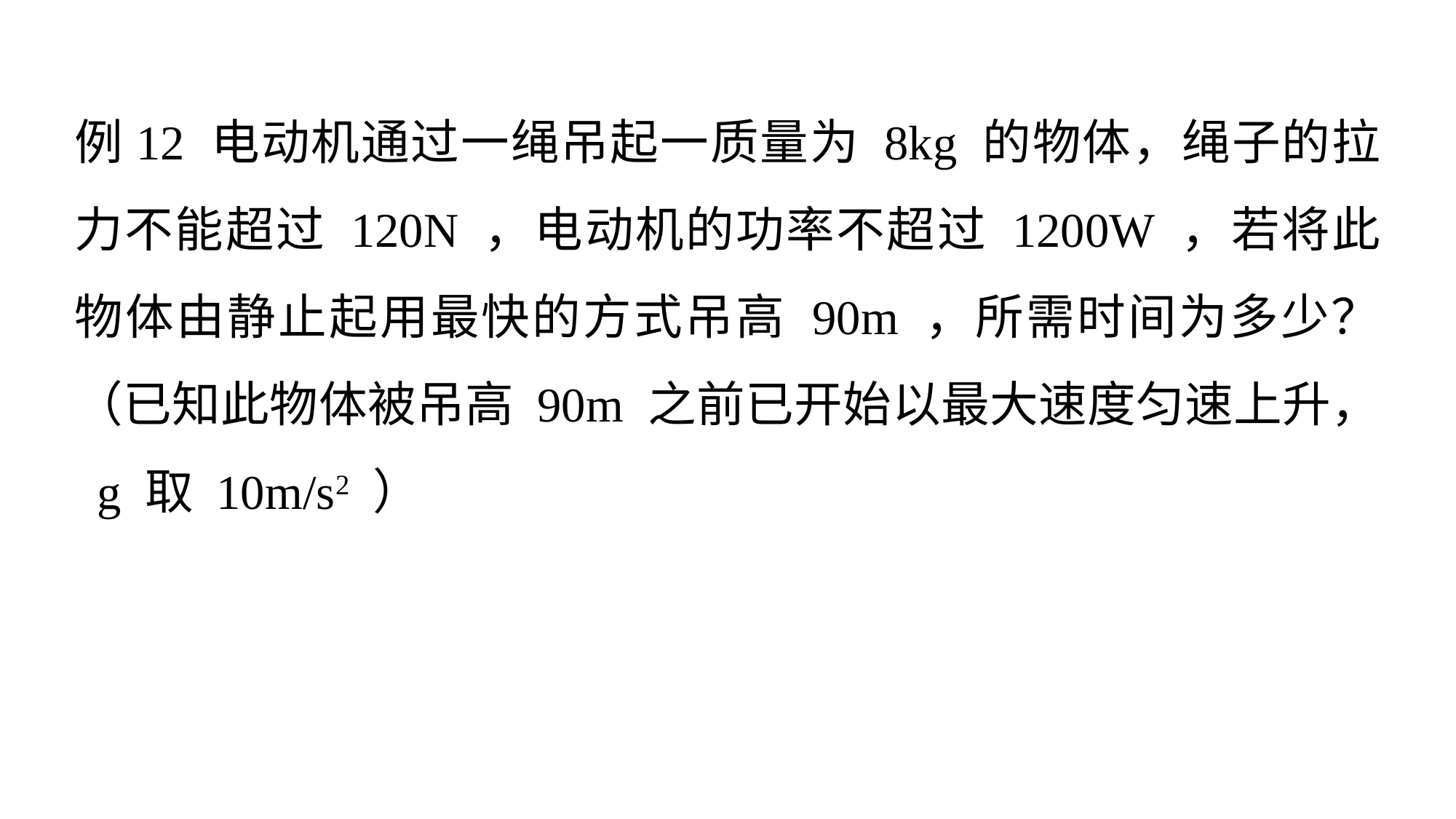

例12 电动机通过一绳吊起一质量为 8kg 的物体，绳子的拉力不能超过 120N ，电动机的功率不超过 1200W ，若将此物体由静止起用最快的方式吊高 90m ，所需时间为多少？（已知此物体被吊高 90m 之前已开始以最大速度匀速上升， g 取 10m/s2 ）